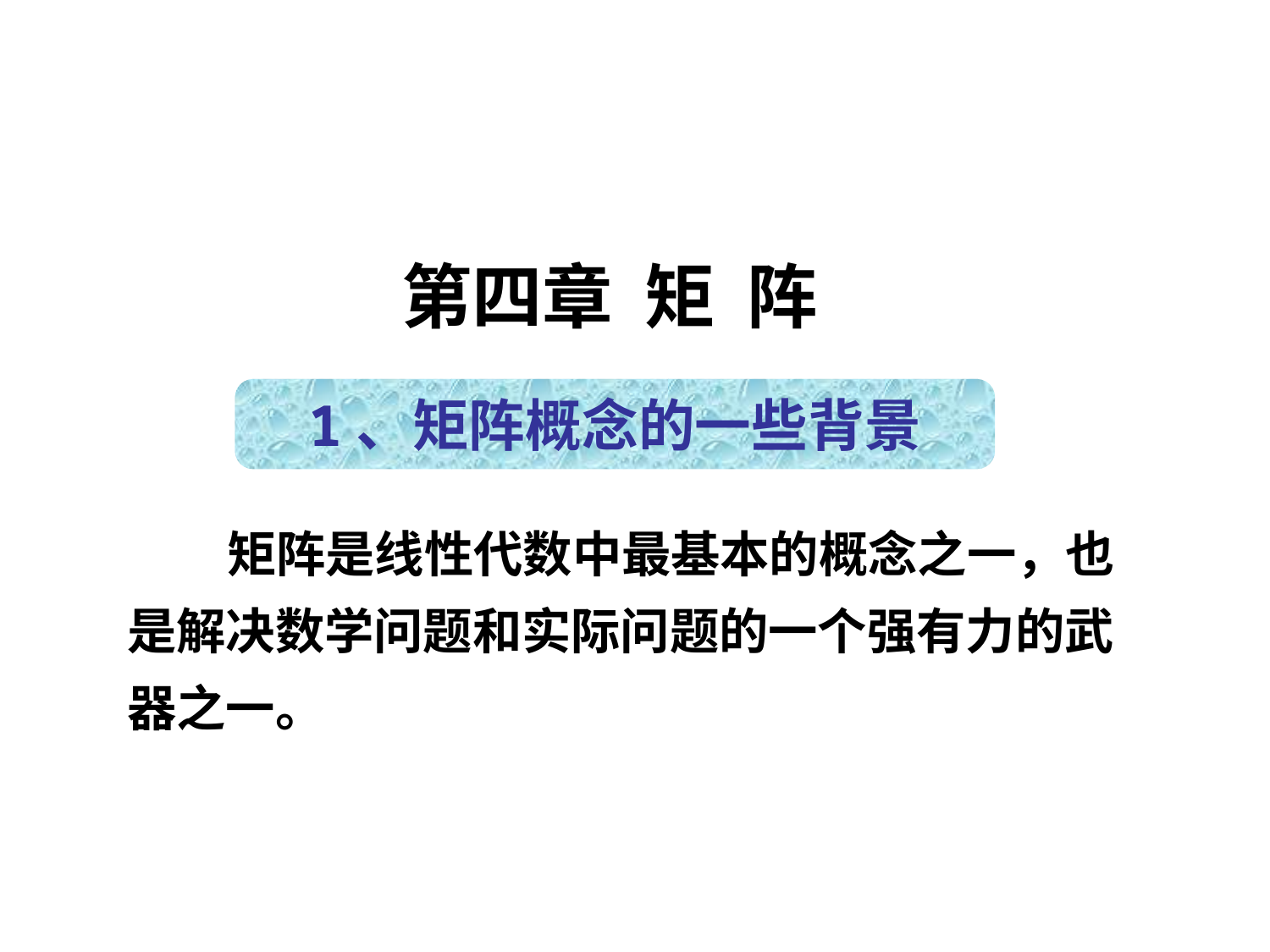

第四章  矩  阵
1、矩阵概念的一些背景
        矩阵是线性代数中最基本的概念之一，也
是解决数学问题和实际问题的一个强有力的武
器之一。